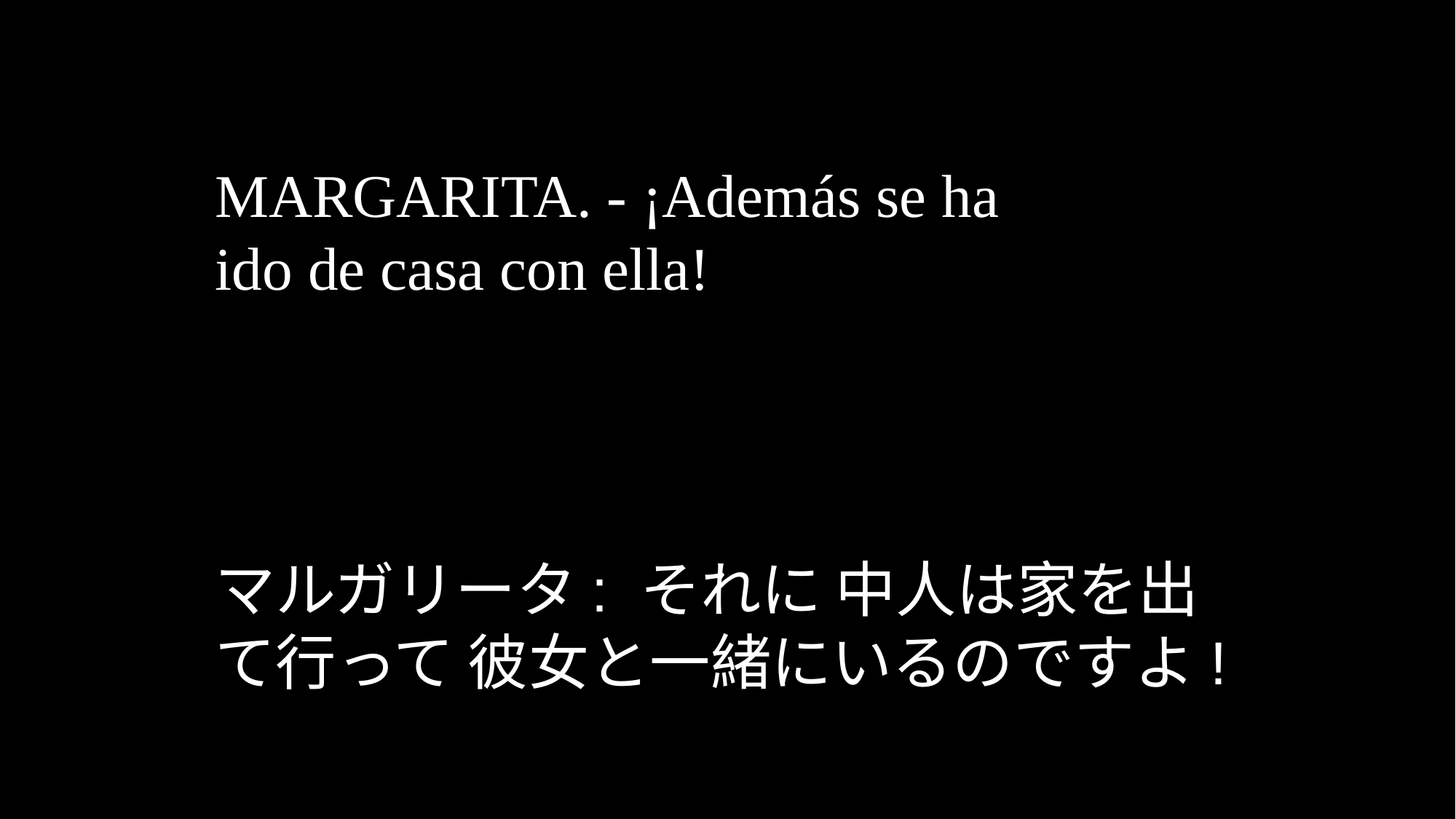

MARGARITA. - ¡Además se ha ido de casa con ella!

マルガリータ: それに 中人は家を出て行って 彼女と一緒にいるのですよ!